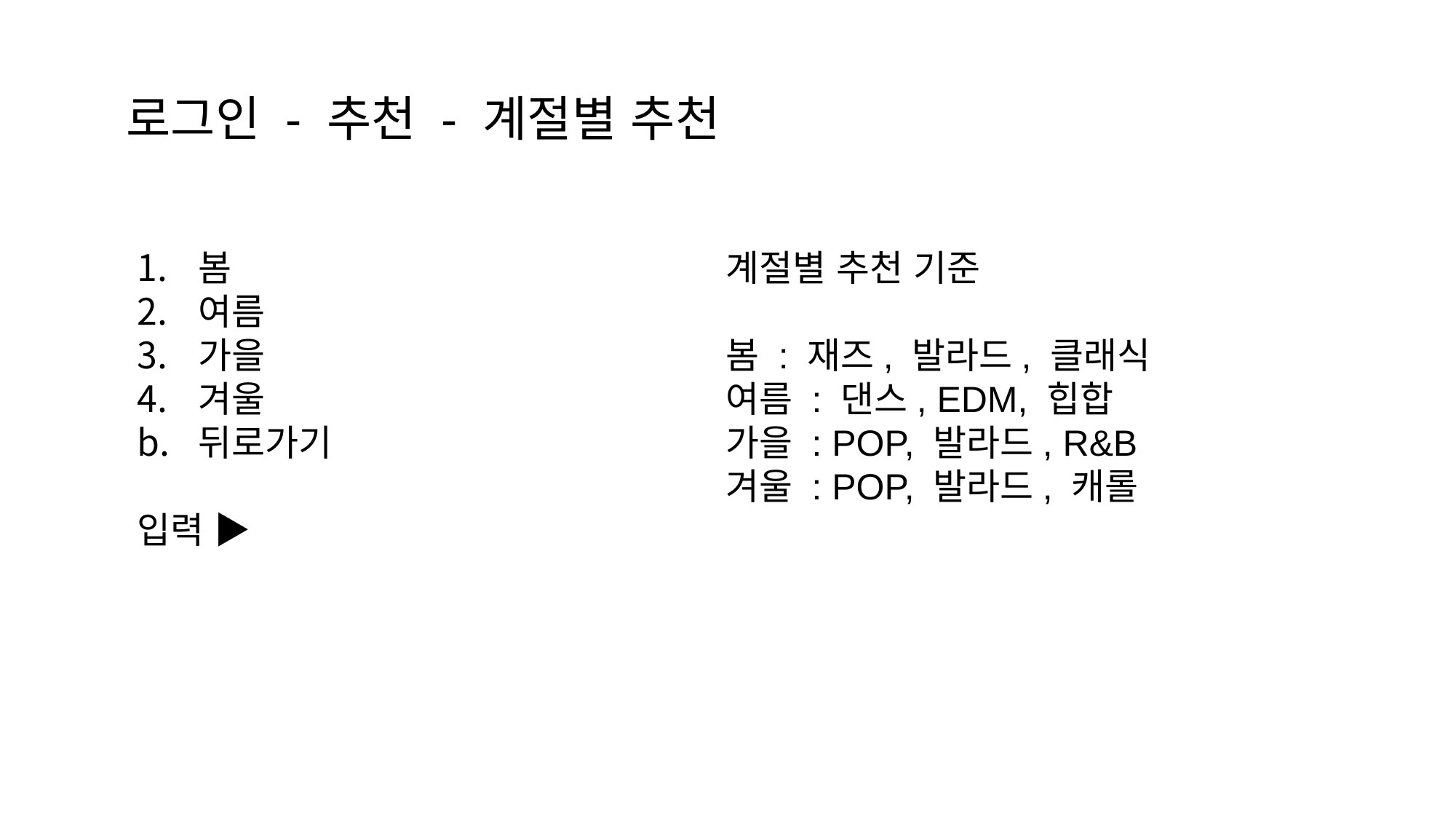

로그인 - 추천 - 계절별 추천
봄
여름
가을
겨울
뒤로가기

입력 ▶
계절별 추천 기준

봄 : 재즈, 발라드, 클래식
여름 : 댄스, EDM, 힙합
가을 : POP, 발라드, R&B
겨울 : POP, 발라드, 캐롤